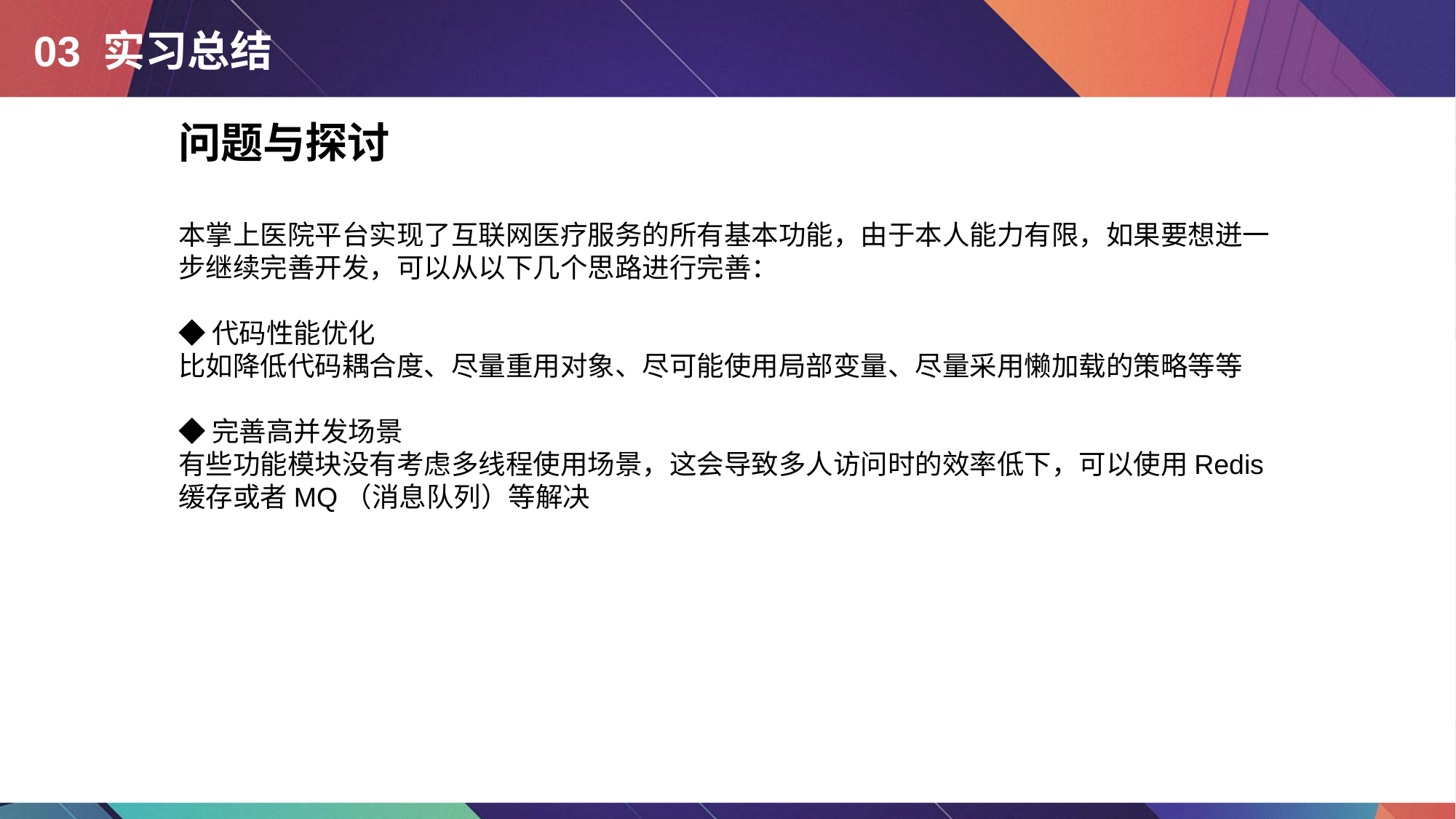

# 03 实习总结
问题与探讨

本掌上医院平台实现了互联网医疗服务的所有基本功能，由于本人能力有限，如果要想迸一步继续完善开发，可以从以下几个思路进行完善：

◆代码性能优化
比如降低代码耦合度、尽量重用对象、尽可能使用局部变量、尽量采用懒加载的策略等等

◆完善高并发场景
有些功能模块没有考虑多线程使用场景，这会导致多人访问时的效率低下，可以使用Redis缓存或者MQ（消息队列）等解决